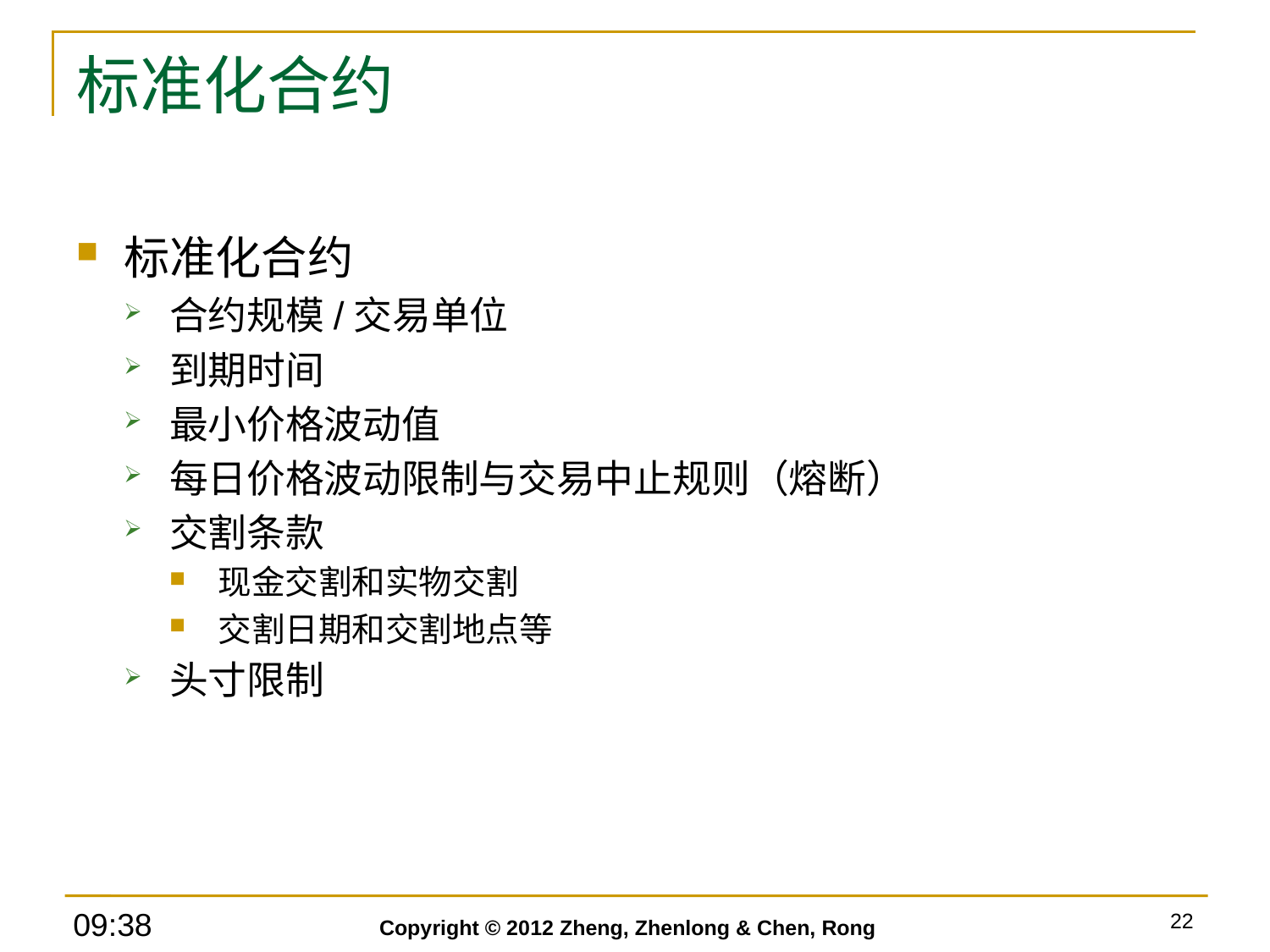

# 标准化合约
标准化合约
合约规模/交易单位
到期时间
最小价格波动值
每日价格波动限制与交易中止规则（熔断）
交割条款
现金交割和实物交割
交割日期和交割地点等
头寸限制
22
Copyright © 2012 Zheng, Zhenlong & Chen, Rong